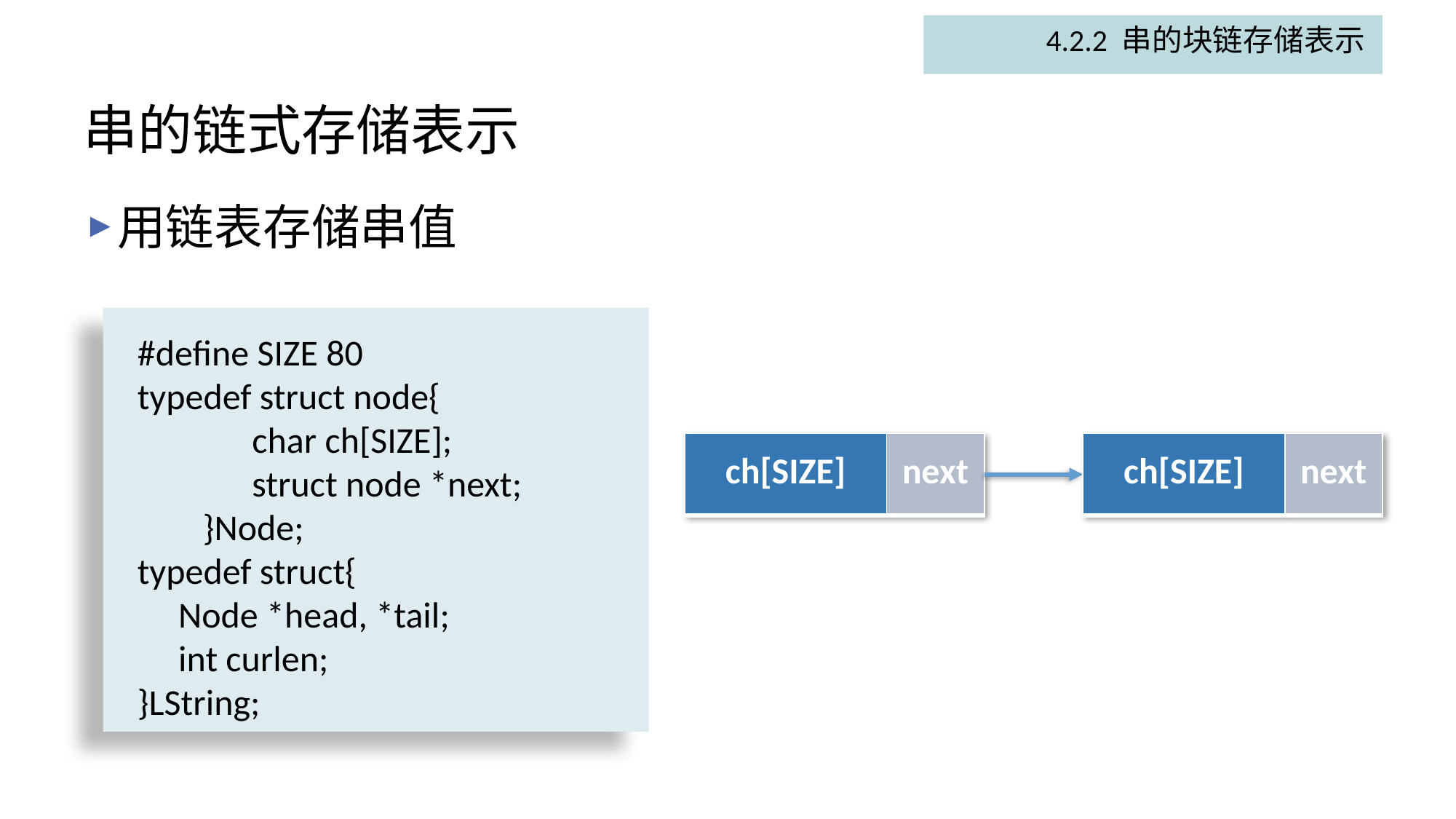

4.2.2 串的块链存储表示

# 串的链式存储表示
用链表存储串值
#define SIZE 80
typedef struct node{
              char ch[SIZE];
              struct node *next;
        }Node;
typedef struct{
     Node *head, *tail;
     int curlen;
}LString;
| ch[SIZE] | next |
| --- | --- |
| ch[SIZE] | next |
| --- | --- |